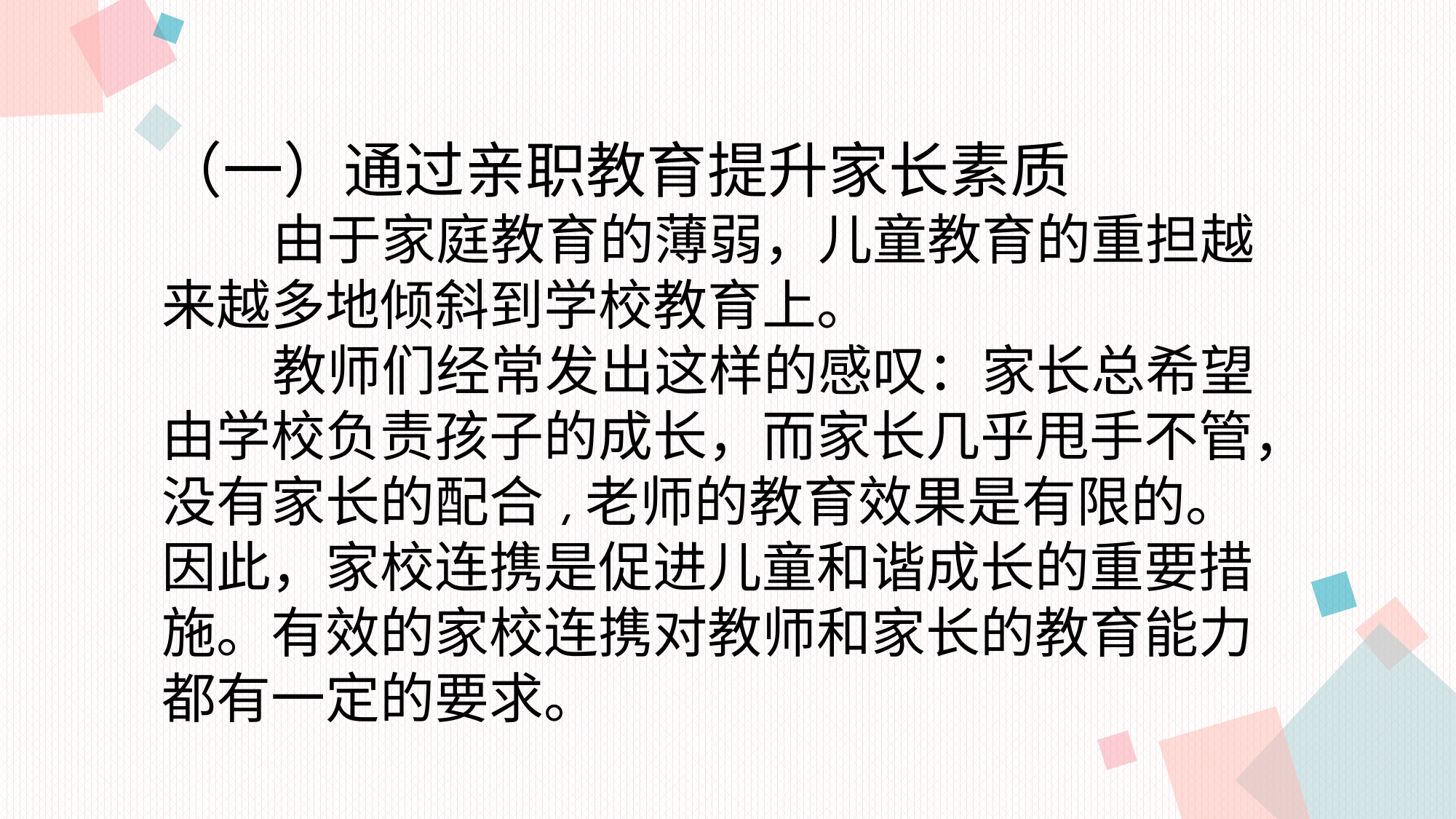

（一）通过亲职教育提升家长素质
        由于家庭教育的薄弱，儿童教育的重担越来越多地倾斜到学校教育上。
        教师们经常发出这样的感叹：家长总希望由学校负责孩子的成长，而家长几乎甩手不管，没有家长的配合,老师的教育效果是有限的。因此，家校连携是促进儿童和谐成长的重要措施。有效的家校连携对教师和家长的教育能力都有一定的要求。